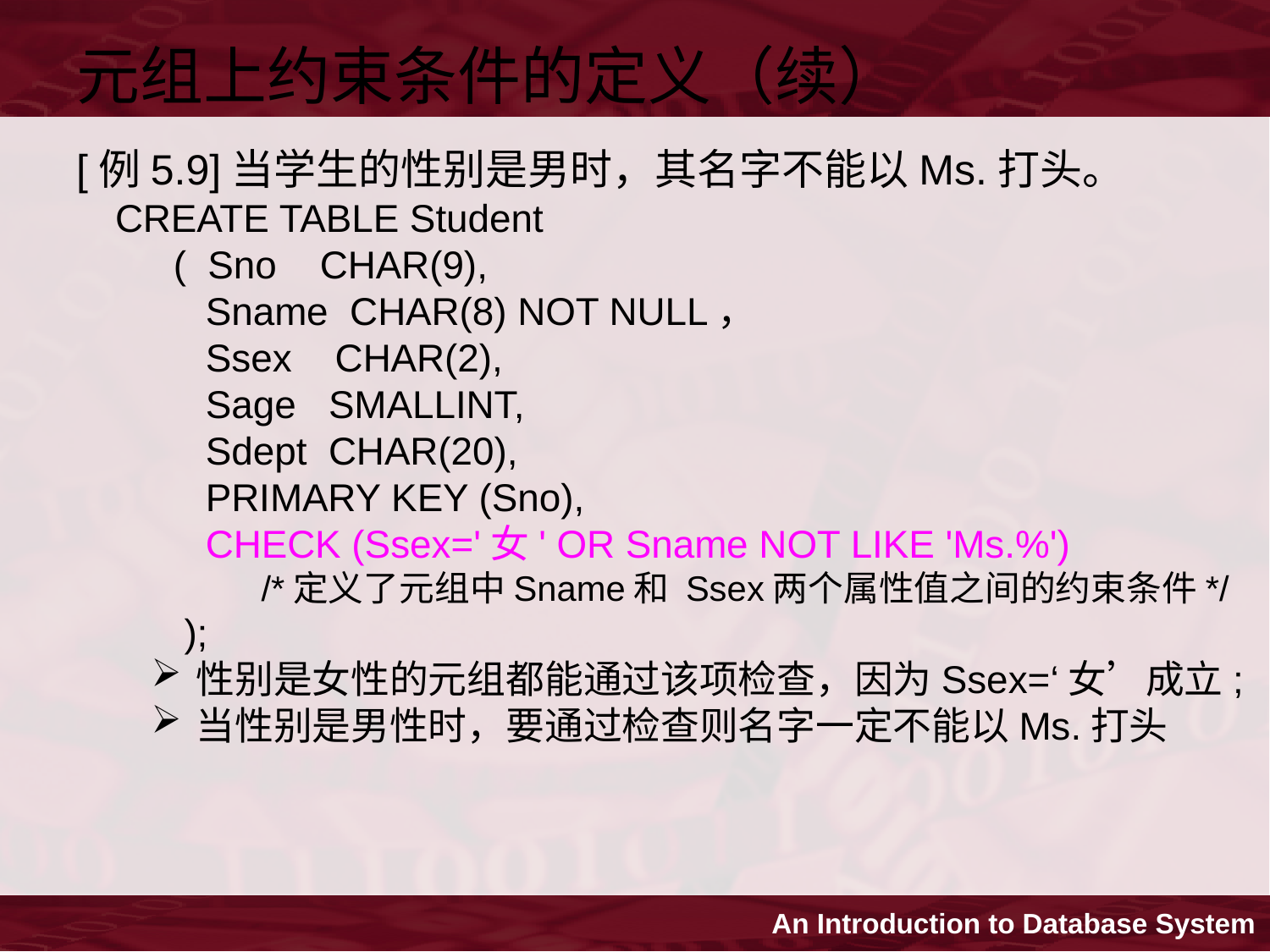

元组上约束条件的定义（续）
[例5.9]当学生的性别是男时，其名字不能以Ms.打头。
    CREATE TABLE Student
         (  Sno    CHAR(9),
            Sname  CHAR(8) NOT NULL，
            Ssex    CHAR(2),
            Sage   SMALLINT,
            Sdept  CHAR(20),
            PRIMARY KEY (Sno),
            CHECK (Ssex='女' OR Sname NOT LIKE 'Ms.%')
                   /*定义了元组中Sname和 Ssex两个属性值之间的约束条件*/
          );
性别是女性的元组都能通过该项检查，因为Ssex=‘女’成立;
当性别是男性时，要通过检查则名字一定不能以Ms.打头